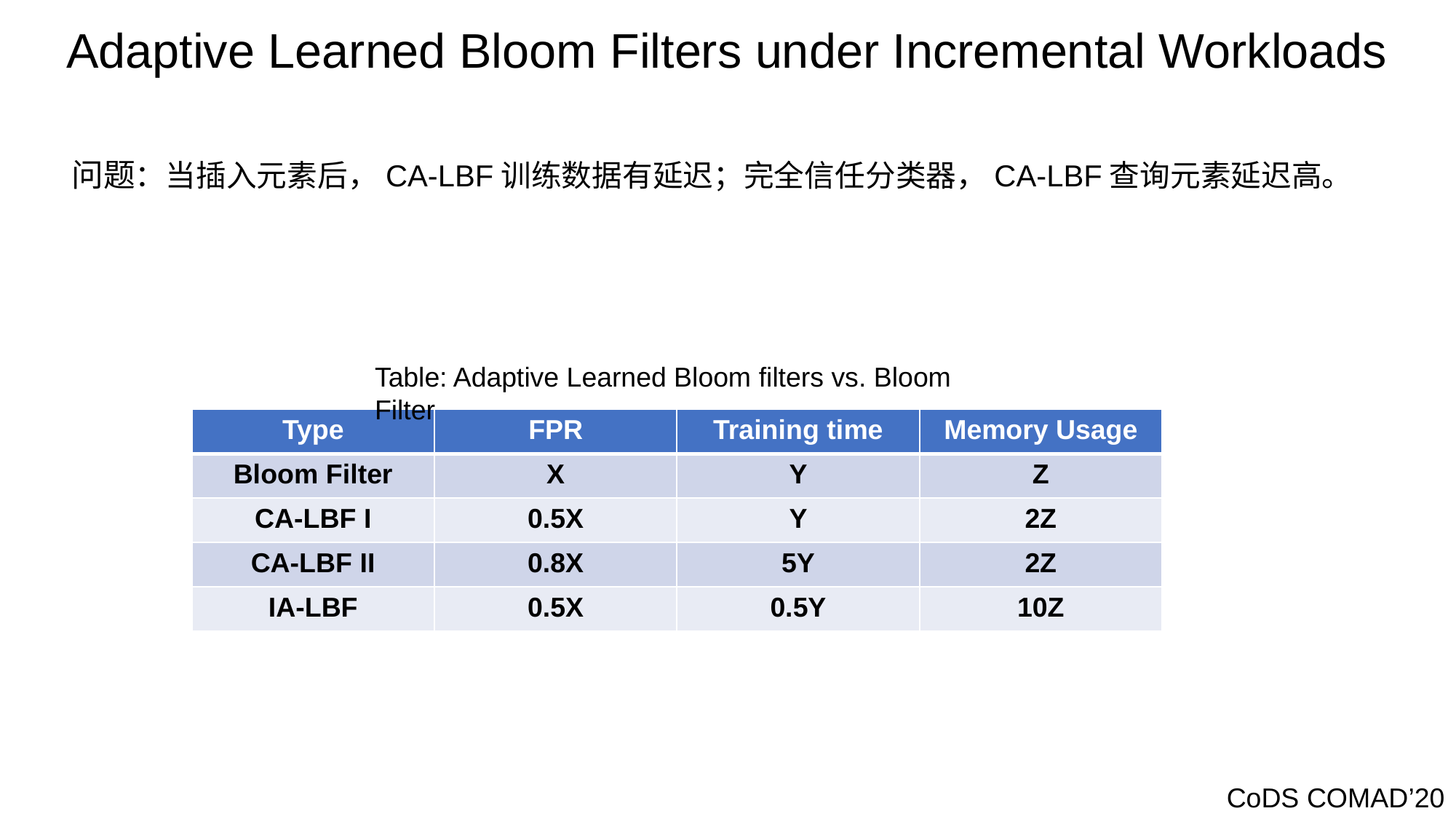

# Adaptive Learned Bloom Filters under Incremental Workloads
问题：当插入元素后，CA-LBF训练数据有延迟；完全信任分类器，CA-LBF查询元素延迟高。
Table: Adaptive Learned Bloom filters vs. Bloom Filter
| Type | FPR | Training time | Memory Usage |
| --- | --- | --- | --- |
| Bloom Filter | X | Y | Z |
| CA-LBF I | 0.5X | Y | 2Z |
| CA-LBF II | 0.8X | 5Y | 2Z |
| IA-LBF | 0.5X | 0.5Y | 10Z |
CoDS COMAD’20